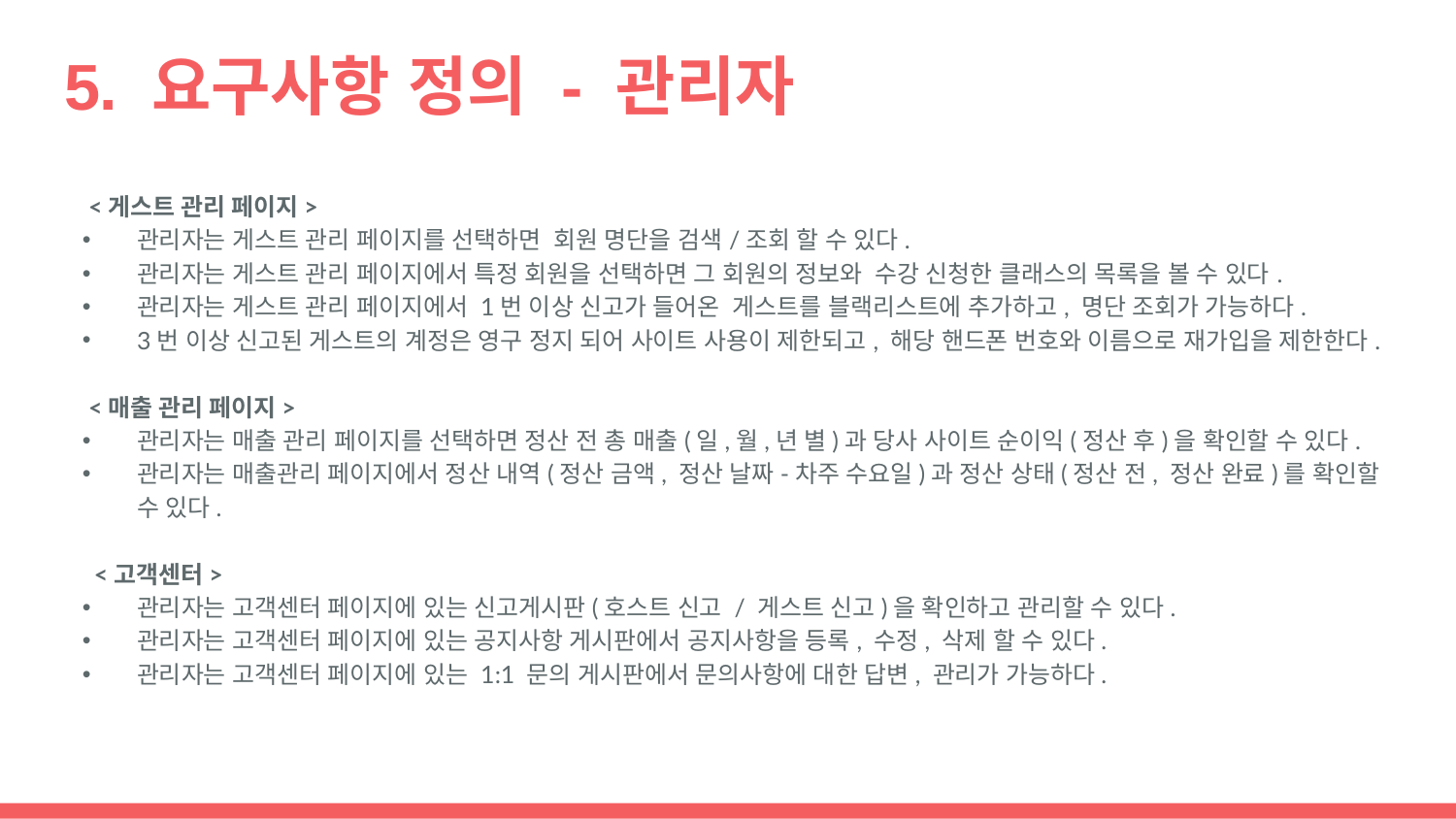

# 5. 요구사항 정의 - 관리자
 <게스트 관리 페이지>
관리자는 게스트 관리 페이지를 선택하면  회원 명단을 검색/조회 할 수 있다.
관리자는 게스트 관리 페이지에서 특정 회원을 선택하면 그 회원의 정보와  수강 신청한 클래스의 목록을 볼 수 있다.
관리자는 게스트 관리 페이지에서 1번 이상 신고가 들어온  게스트를 블랙리스트에 추가하고, 명단 조회가 가능하다.
3번 이상 신고된 게스트의 계정은 영구 정지 되어 사이트 사용이 제한되고, 해당 핸드폰 번호와 이름으로 재가입을 제한한다.

 <매출 관리 페이지>
관리자는 매출 관리 페이지를 선택하면 정산 전 총 매출(일,월,년 별)과 당사 사이트 순이익(정산 후)을 확인할 수 있다.
관리자는 매출관리 페이지에서 정산 내역(정산 금액, 정산 날짜-차주 수요일)과 정산 상태(정산 전, 정산 완료)를 확인할 수 있다.

  <고객센터>
관리자는 고객센터 페이지에 있는 신고게시판(호스트 신고 / 게스트 신고)을 확인하고 관리할 수 있다.
관리자는 고객센터 페이지에 있는 공지사항 게시판에서 공지사항을 등록, 수정, 삭제 할 수 있다.
관리자는 고객센터 페이지에 있는 1:1 문의 게시판에서 문의사항에 대한 답변, 관리가 가능하다.